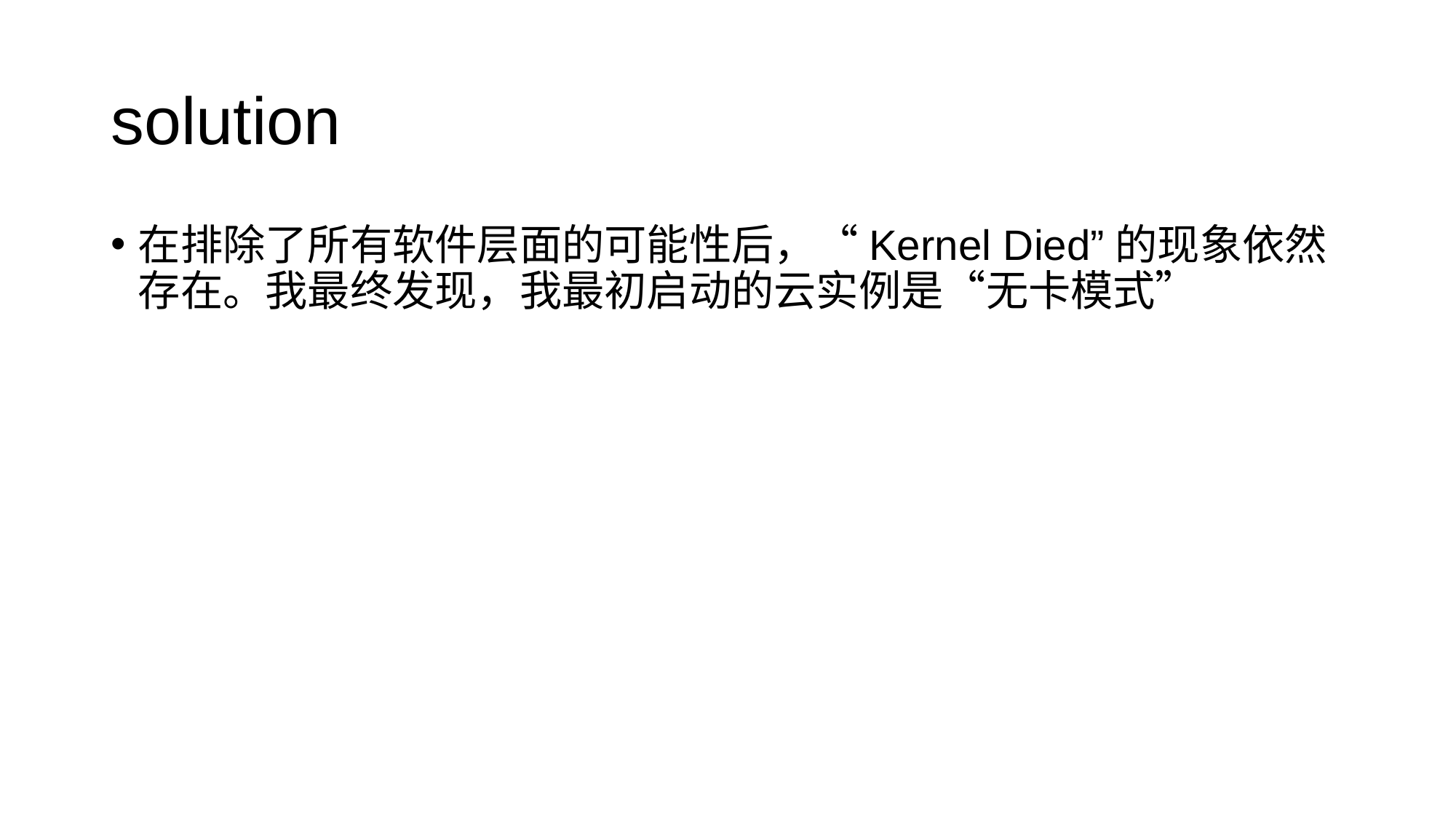

# solution
在排除了所有软件层面的可能性后，“Kernel Died”的现象依然存在。我最终发现，我最初启动的云实例是“无卡模式”